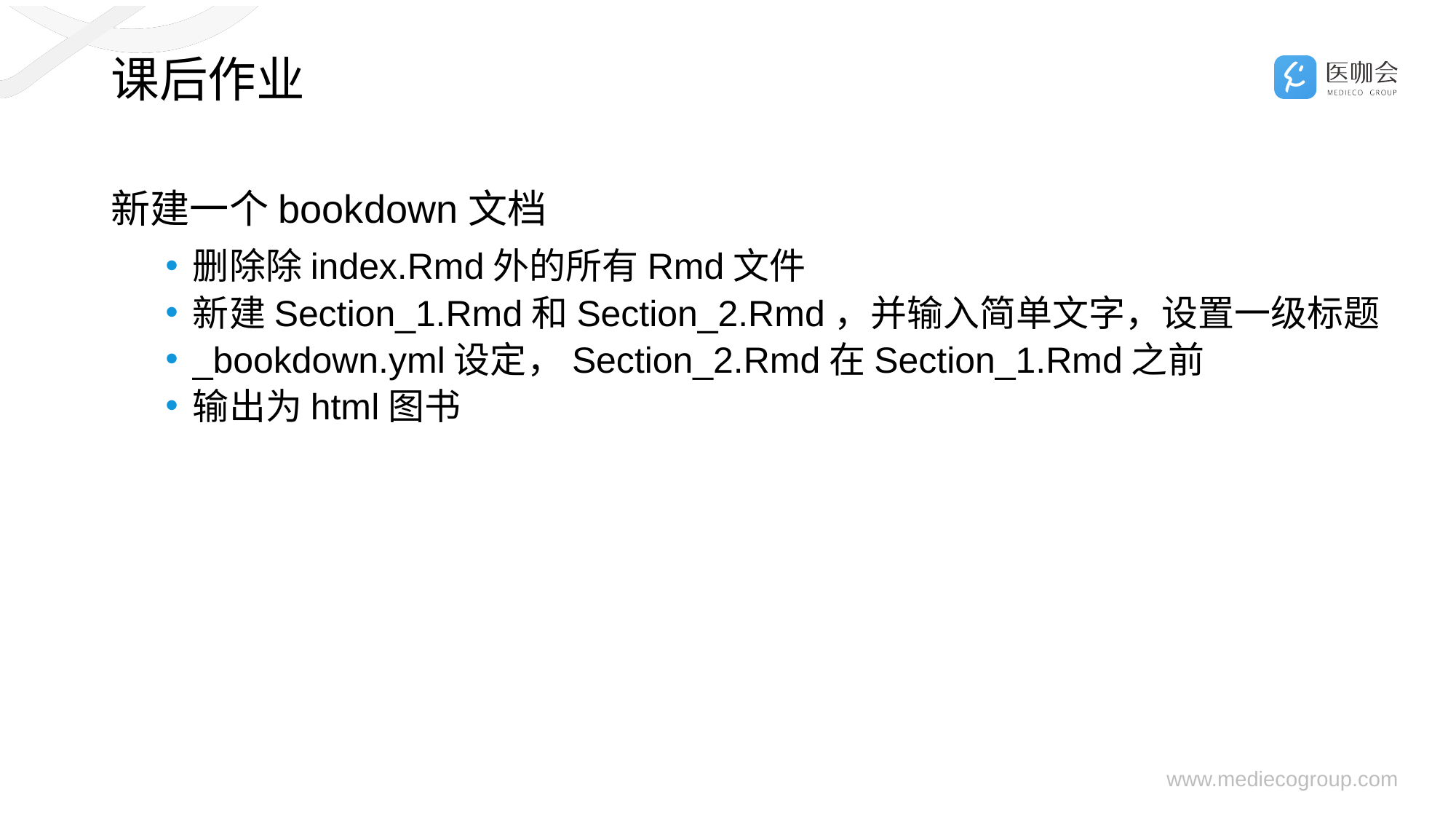

# 课后作业
新建一个bookdown文档
删除除index.Rmd外的所有Rmd文件
新建Section_1.Rmd和Section_2.Rmd，并输入简单文字，设置一级标题
_bookdown.yml设定，Section_2.Rmd在Section_1.Rmd之前
输出为html图书